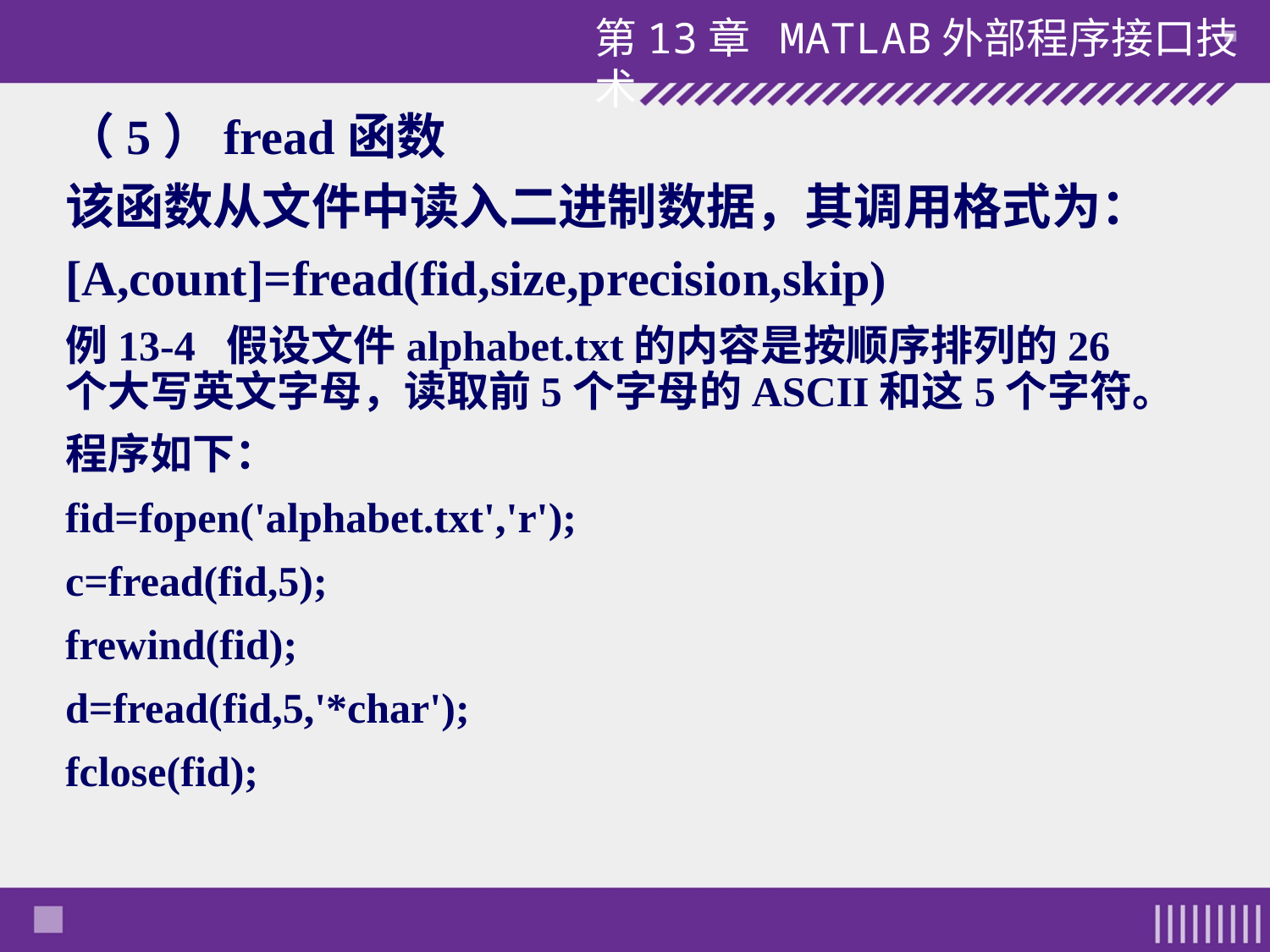

（5）fread函数
该函数从文件中读入二进制数据，其调用格式为：
[A,count]=fread(fid,size,precision,skip)
例13-4  假设文件alphabet.txt的内容是按顺序排列的26个大写英文字母，读取前5个字母的ASCII和这5个字符。
程序如下：
fid=fopen('alphabet.txt','r');
c=fread(fid,5);
frewind(fid);
d=fread(fid,5,'*char');
fclose(fid);